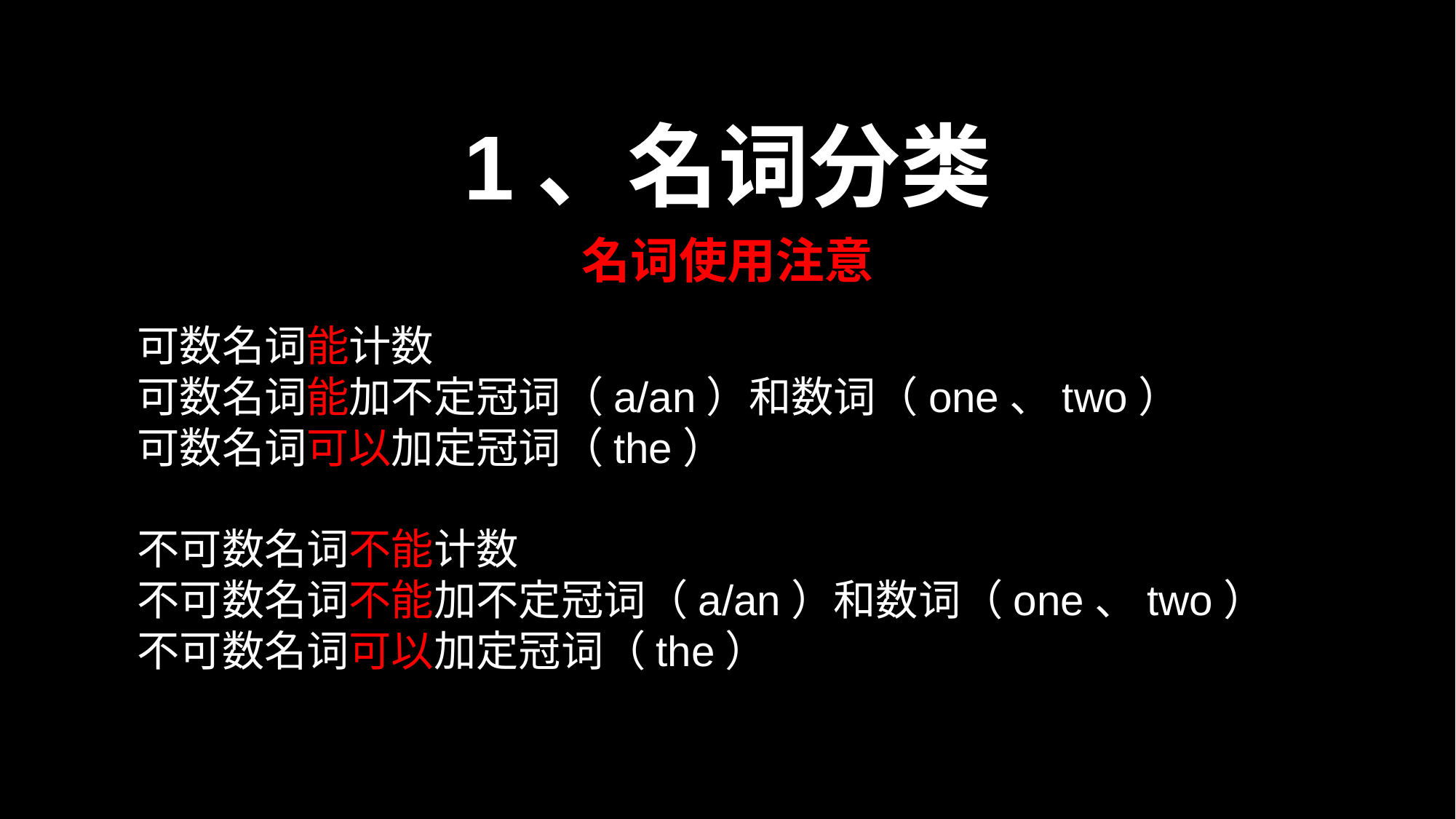

1、名词分类
名词使用注意
可数名词能计数
可数名词能加不定冠词（a/an）和数词（one、two）
可数名词可以加定冠词（the）

不可数名词不能计数
不可数名词不能加不定冠词（a/an）和数词（one、two）
不可数名词可以加定冠词（the）